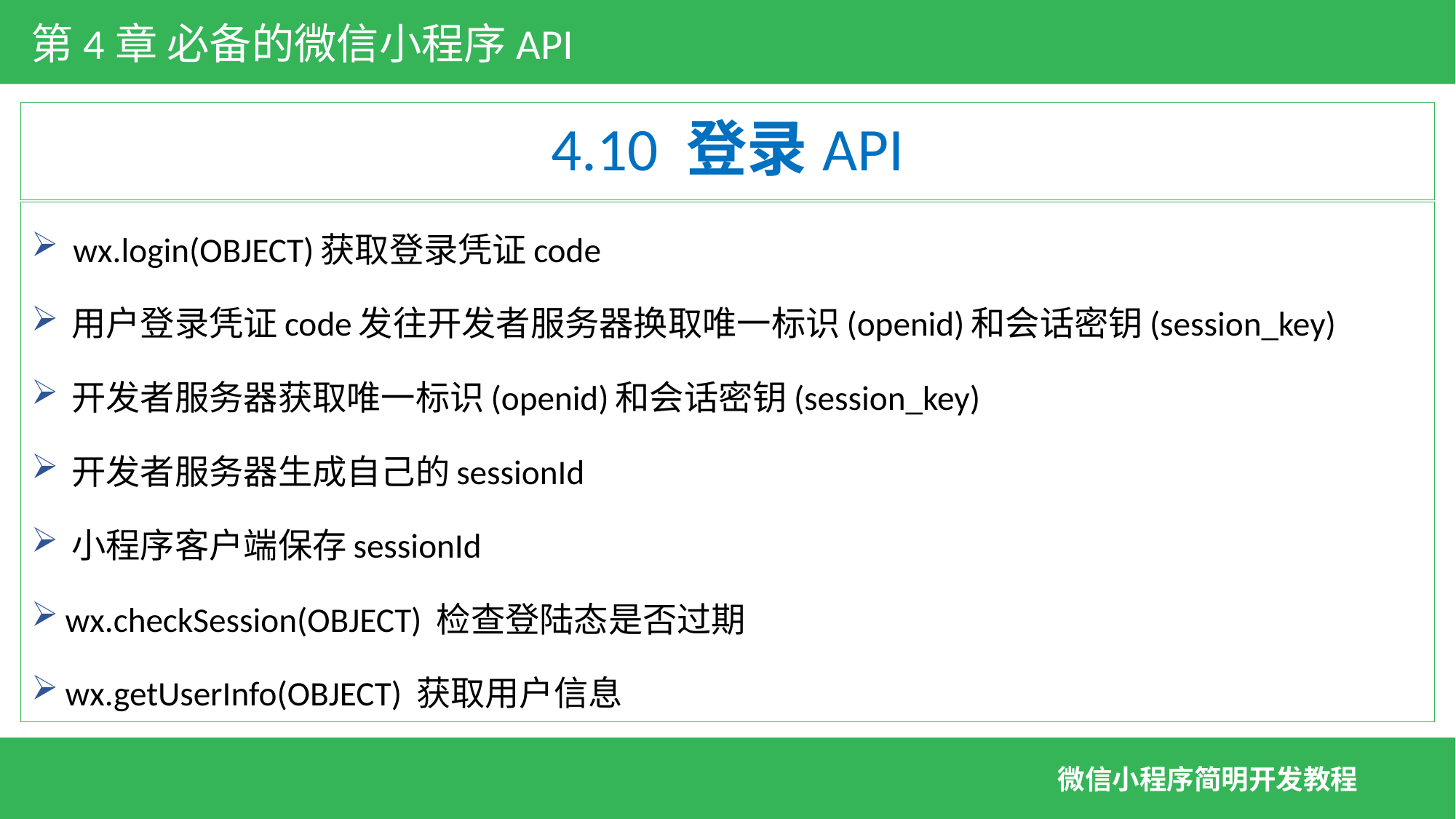

第4章 必备的微信小程序API

# 4.10 登录API
  wx.login(OBJECT)获取登录凭证code
 用户登录凭证code发往开发者服务器换取唯一标识(openid)和会话密钥(session_key)
 开发者服务器获取唯一标识(openid)和会话密钥(session_key)
 开发者服务器生成自己的sessionId
 小程序客户端保存sessionId
 wx.checkSession(OBJECT) 检查登陆态是否过期
 wx.getUserInfo(OBJECT) 获取用户信息

微信小程序简明开发教程